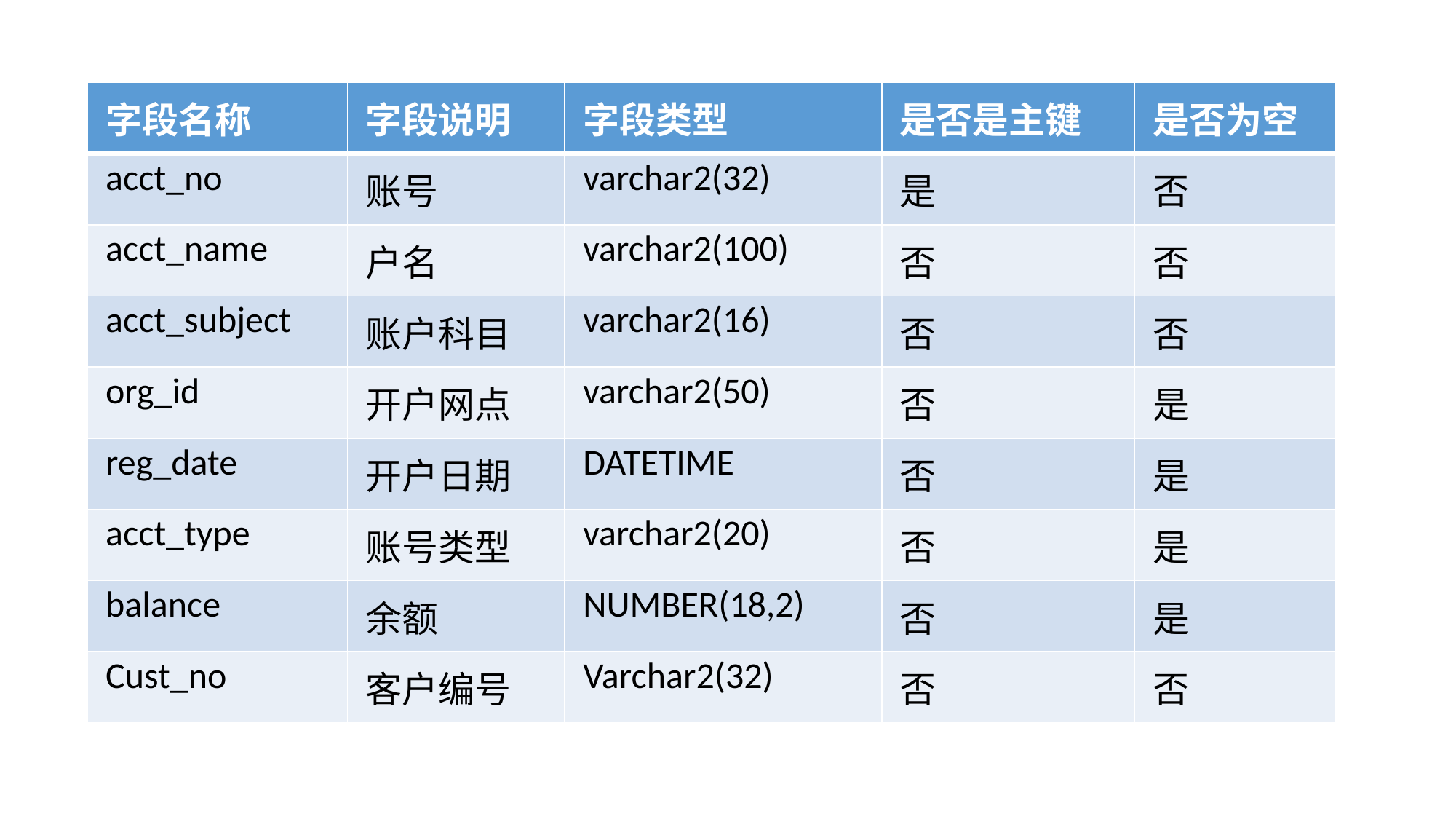

| 字段名称 | 字段说明 | 字段类型 | 是否是主键 | 是否为空 |
| --- | --- | --- | --- | --- |
| acct\_no | 账号 | varchar2(32) | 是 | 否 |
| acct\_name | 户名 | varchar2(100) | 否 | 否 |
| acct\_subject | 账户科目 | varchar2(16) | 否 | 否 |
| org\_id | 开户网点 | varchar2(50) | 否 | 是 |
| reg\_date | 开户日期 | DATETIME | 否 | 是 |
| acct\_type | 账号类型 | varchar2(20) | 否 | 是 |
| balance | 余额 | NUMBER(18,2) | 否 | 是 |
| Cust\_no | 客户编号 | Varchar2(32) | 否 | 否 |